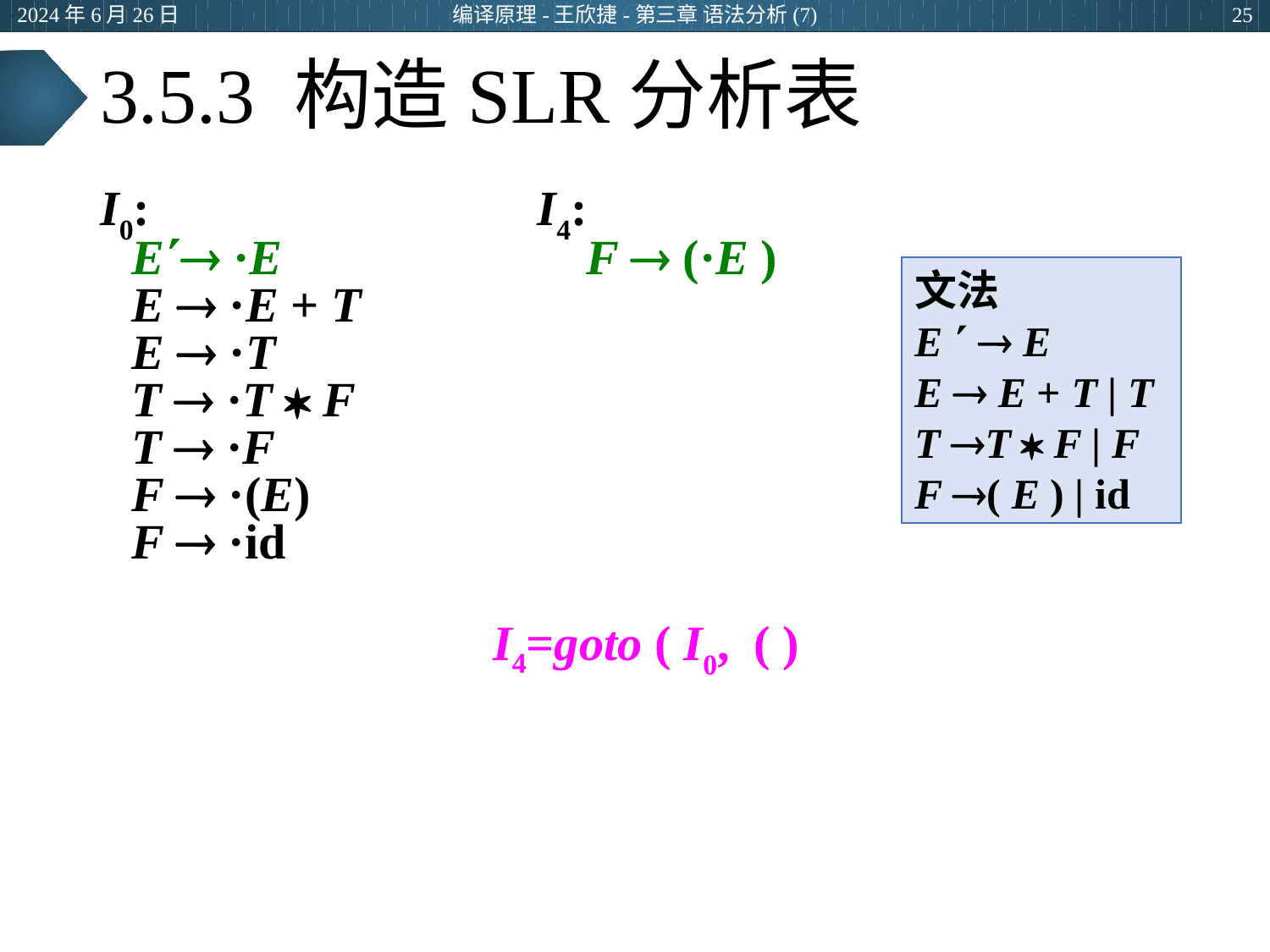

2024年6月26日
编译原理-王欣捷-第三章 语法分析(7)
25
# 3.5.3 构造SLR分析表
I0:			  I4:
	E′→ ·E		      F → (·E )
	E → ·E + T
	E → ·T
	T → ·T ∗ F
	T → ·F
	F → ·(E)
	F → ·id

                                I4=goto ( I0,  ( )

文法
E ′ → E
E → E + T | T
T →T ∗ F | F
F →( E ) | id